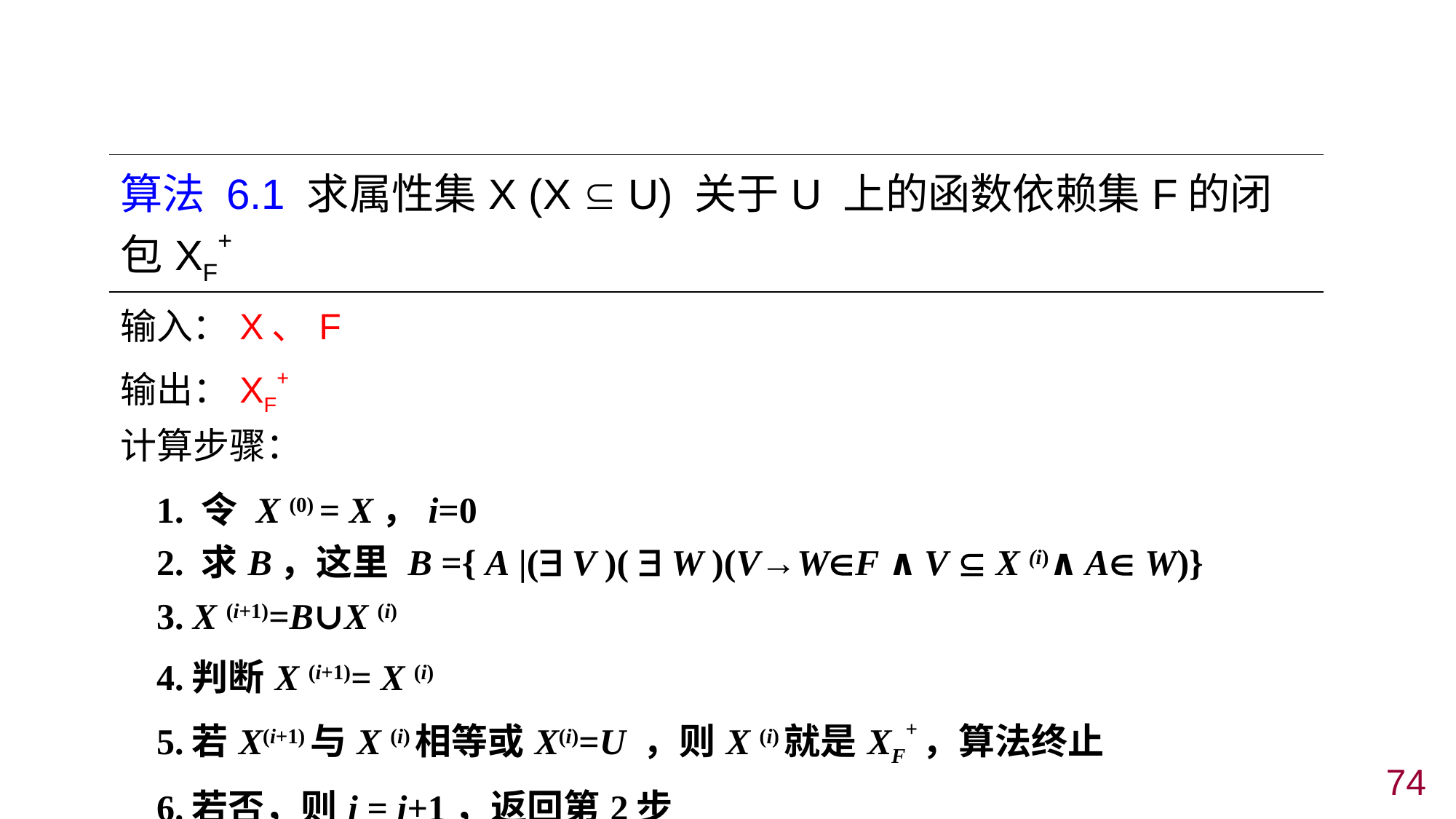

#
| 算法 6.1 求属性集X (X ⊆ U) 关于U 上的函数依赖集F的闭包XF+ |
| --- |
| 输入：X、F |
| 输出：XF+ 计算步骤： |
| 1. 令 X (0) = X，i=0 2. 求B，这里 B ={ A |(∃ V )( ∃ W )(V→W∈F ∧V ⊆ X (i)∧A∈ W)} |
| 3. X (i+1)=B∪X (i) |
| 4.判断X (i+1)= X (i) |
| 5.若X(i+1)与X (i)相等或X(i)=U ，则X (i)就是XF+，算法终止 |
| 6.若否，则i = i+1，返回第2步 |
74